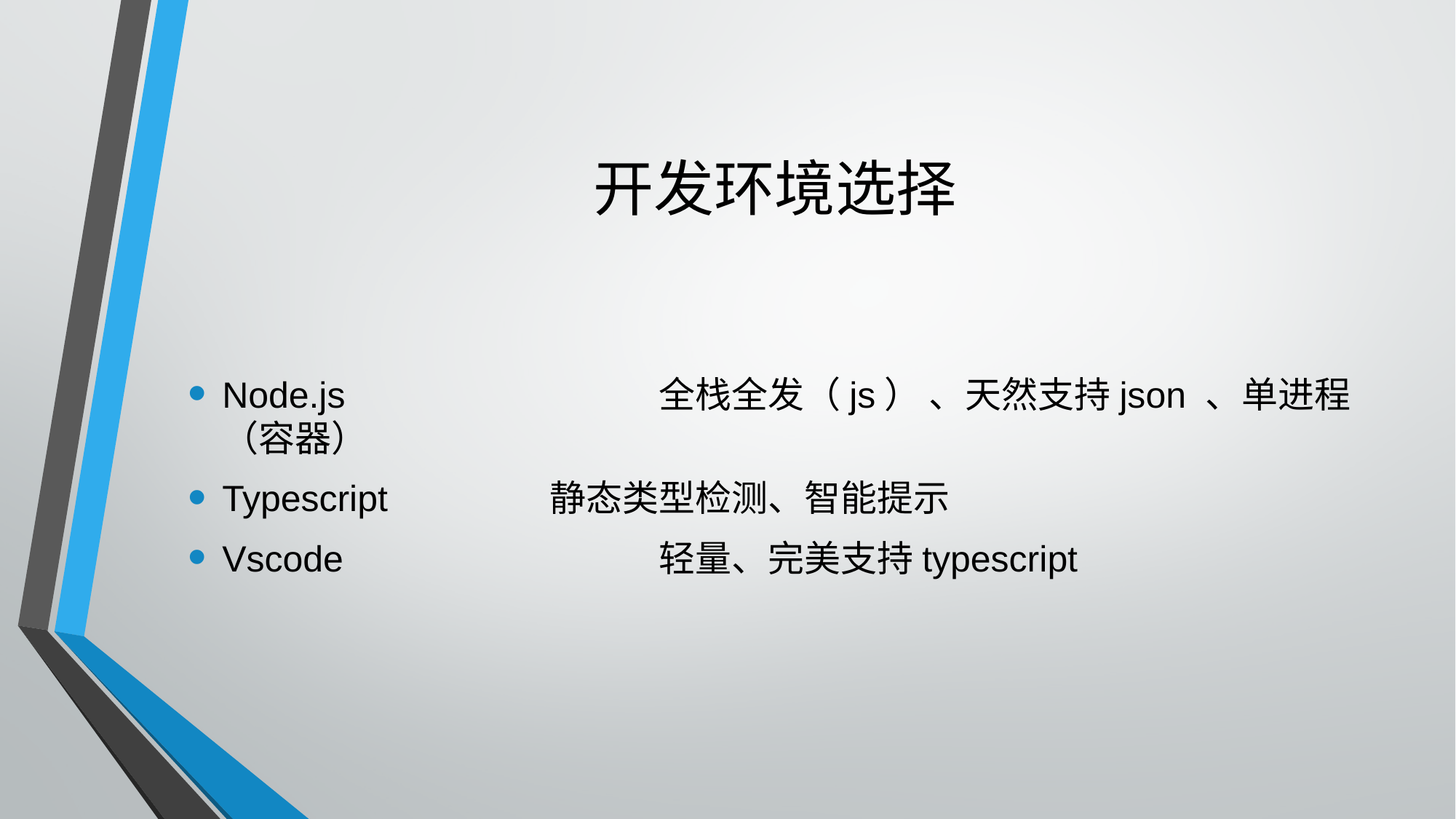

# 开发环境选择
Node.js			全栈全发（js） 、天然支持json 、单进程（容器）
Typescript		静态类型检测、智能提示
Vscode			轻量、完美支持typescript